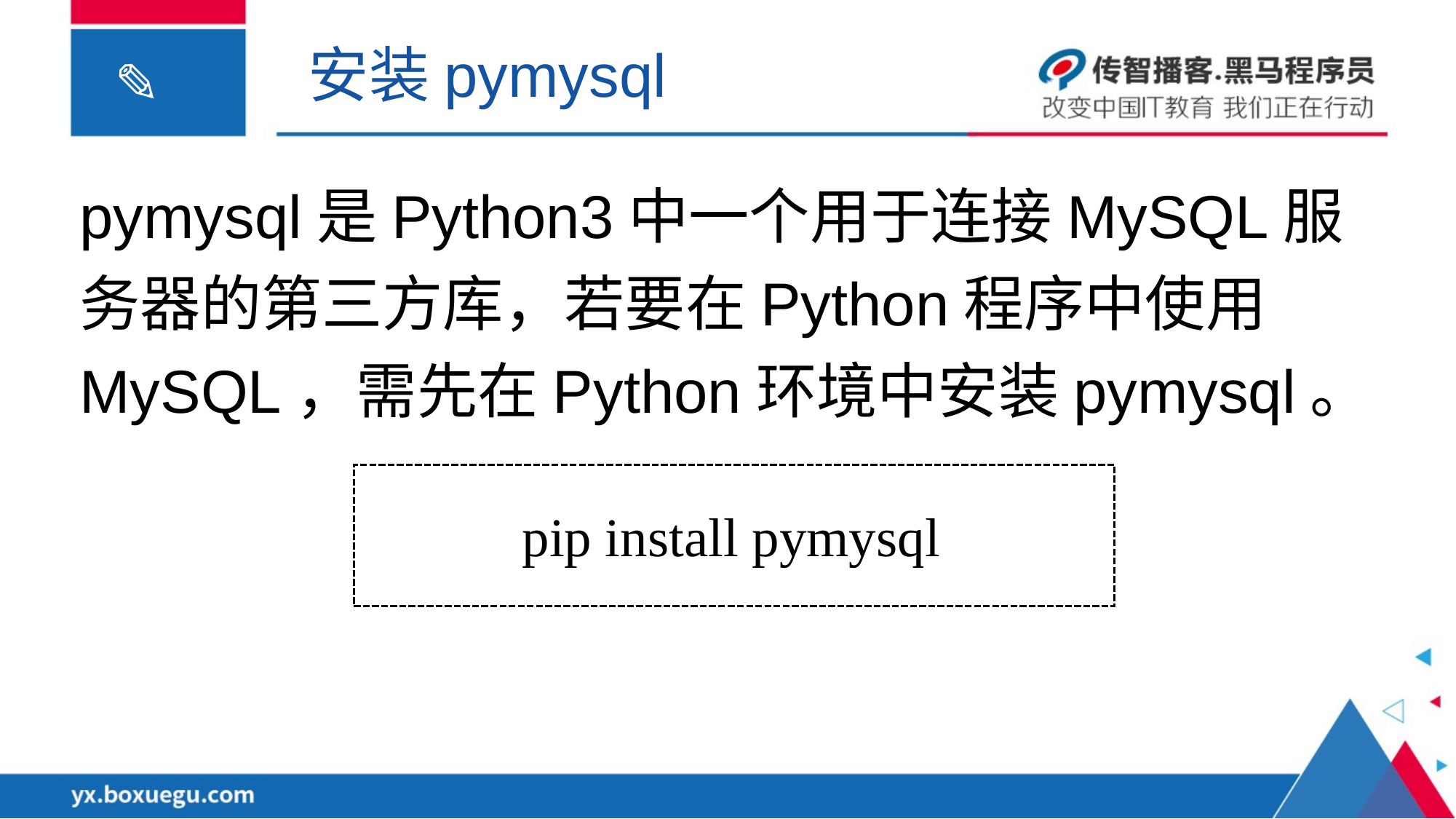

安装pymysql
pymysql是Python3中一个用于连接MySQL服务器的第三方库，若要在Python程序中使用MySQL，需先在Python环境中安装pymysql。

pip install pymysql